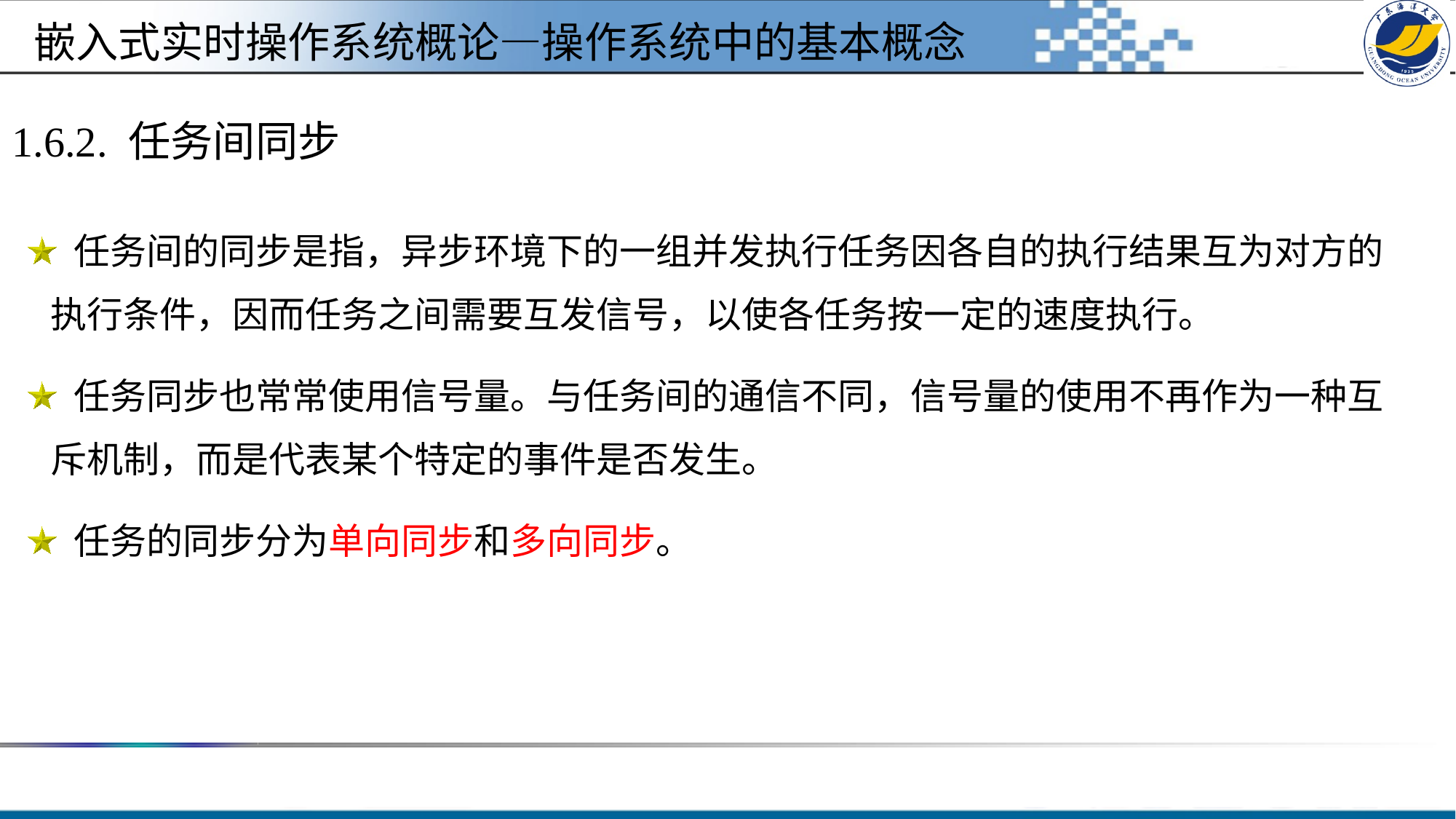

嵌入式实时操作系统概论—操作系统中的基本概念
# 1.6.2. 任务间同步
 任务间的同步是指，异步环境下的一组并发执行任务因各自的执行结果互为对方的执行条件，因而任务之间需要互发信号，以使各任务按一定的速度执行。
 任务同步也常常使用信号量。与任务间的通信不同，信号量的使用不再作为一种互斥机制，而是代表某个特定的事件是否发生。
 任务的同步分为单向同步和多向同步。
20